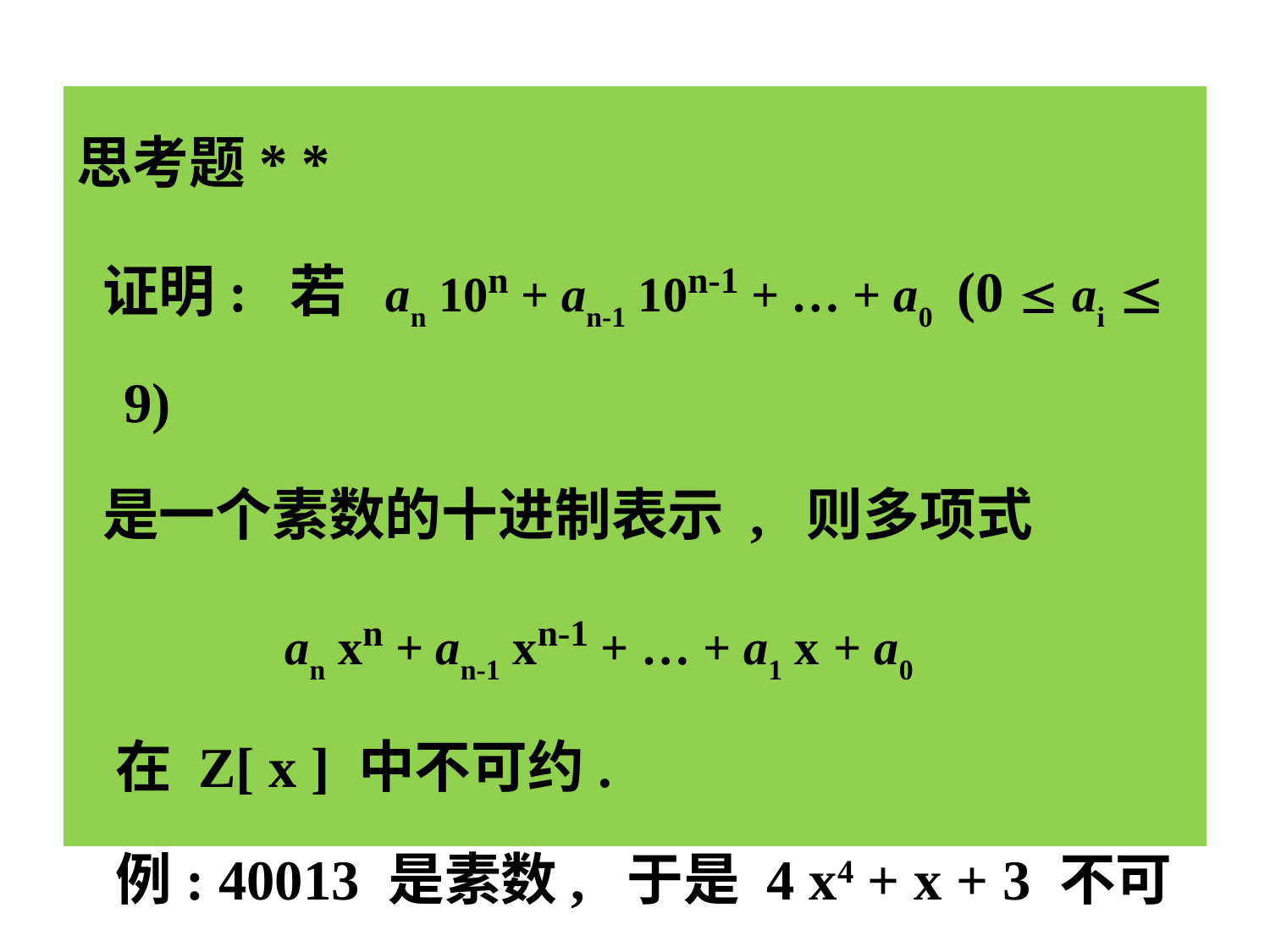

思考题* *
 证明:  若  an 10n + an-1 10n-1 + … + a0  (0 ≤ ai ≤ 9)
 是一个素数的十进制表示 ,  则多项式
                 an xn + an-1 xn-1 + … + a1 x + a0
  在 Z[ x ] 中不可约.
  例: 40013 是素数,  于是 4 x4 + x + 3 不可约.